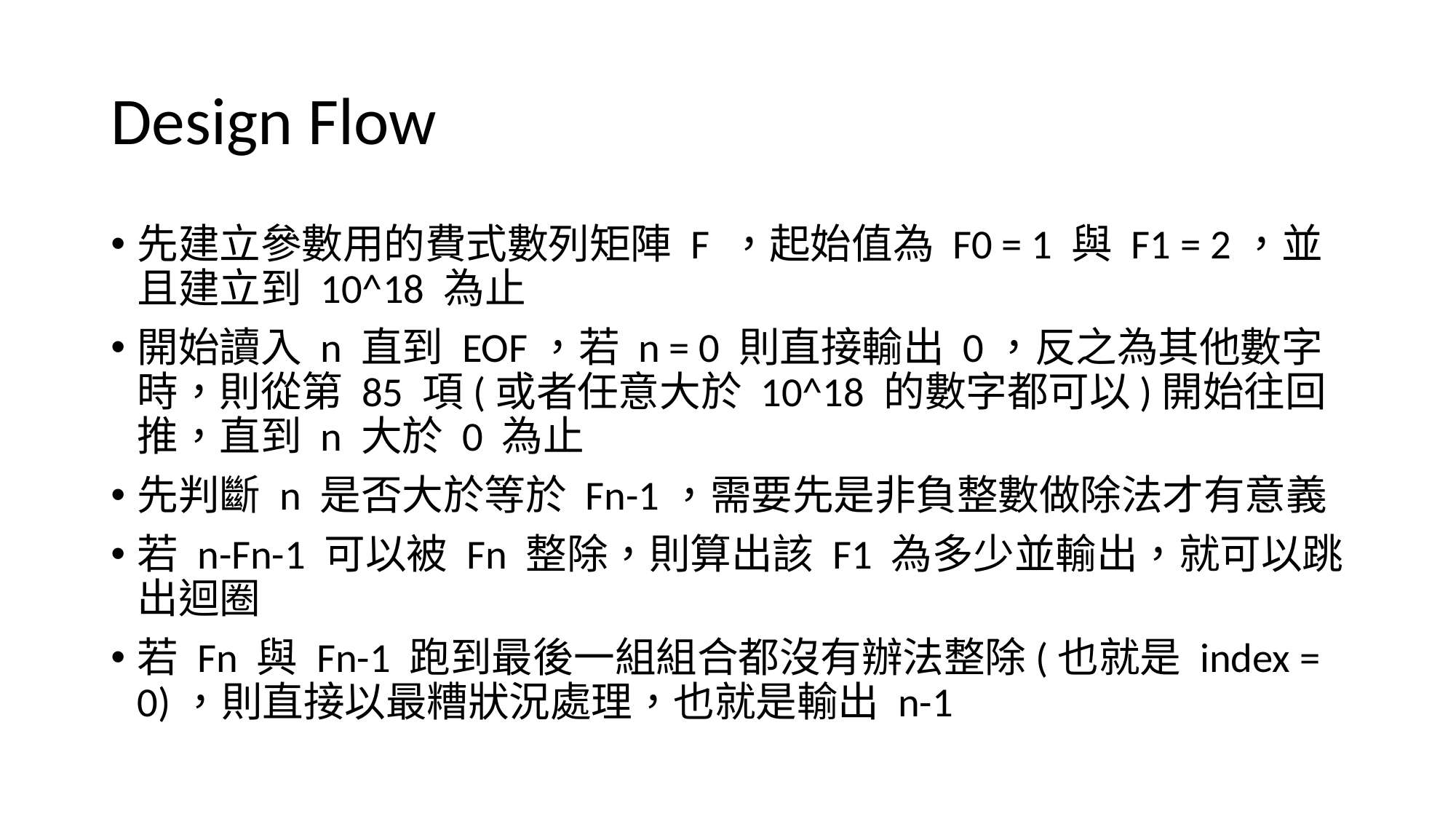

# Design Flow
先建立參數用的費式數列矩陣 F ，起始值為 F0 = 1 與 F1 = 2，並且建立到 10^18 為止
開始讀入 n 直到 EOF，若 n = 0 則直接輸出 0，反之為其他數字時，則從第 85 項(或者任意大於 10^18 的數字都可以)開始往回推，直到 n 大於 0 為止
先判斷 n 是否大於等於 Fn-1，需要先是非負整數做除法才有意義
若 n-Fn-1 可以被 Fn 整除，則算出該 F1 為多少並輸出，就可以跳出迴圈
若 Fn 與 Fn-1 跑到最後一組組合都沒有辦法整除(也就是 index = 0)，則直接以最糟狀況處理，也就是輸出 n-1